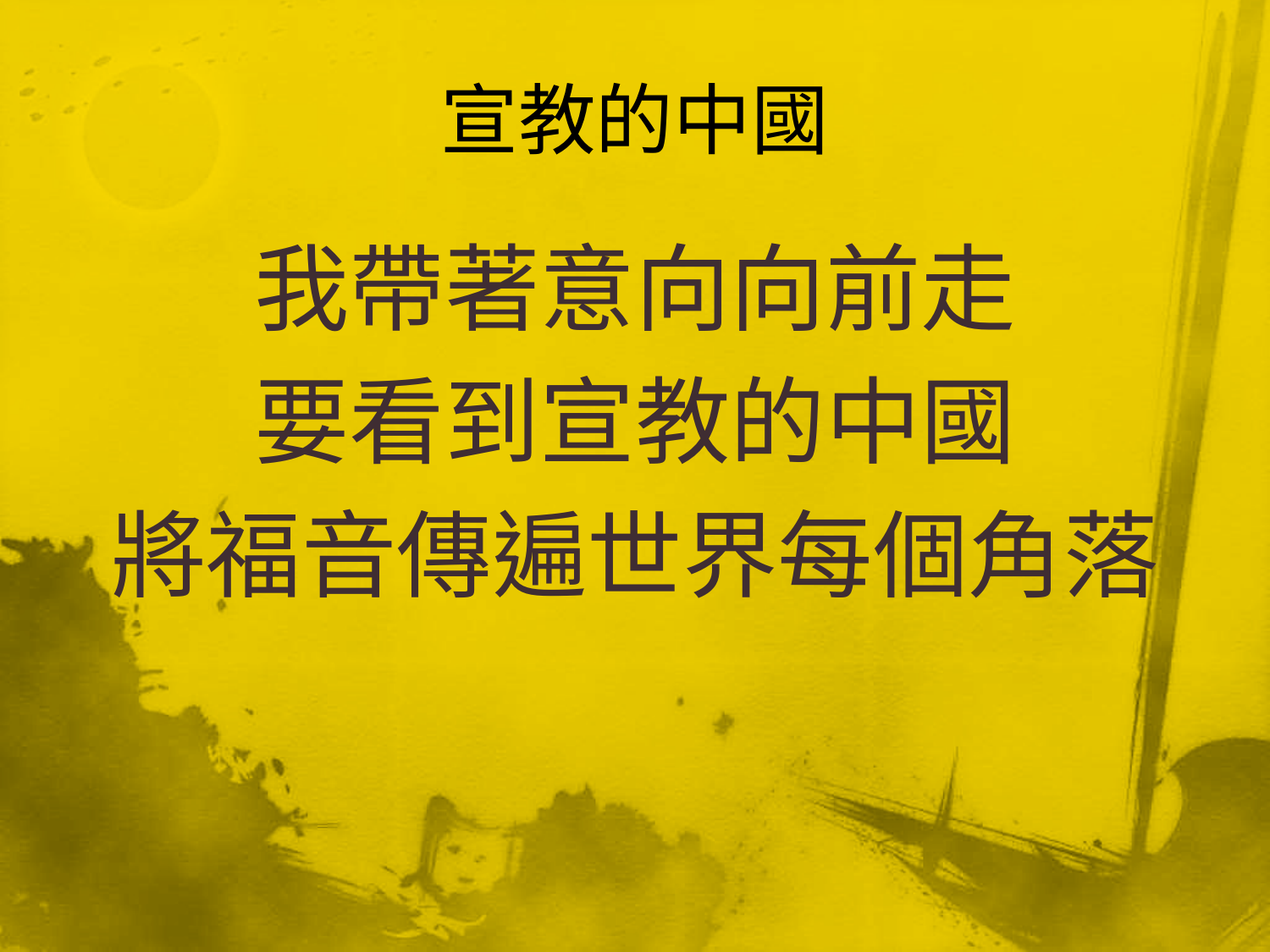

# 宣教的中國
我帶著意向向前走
要看到宣教的中國
將福音​​傳遍世界每個角落